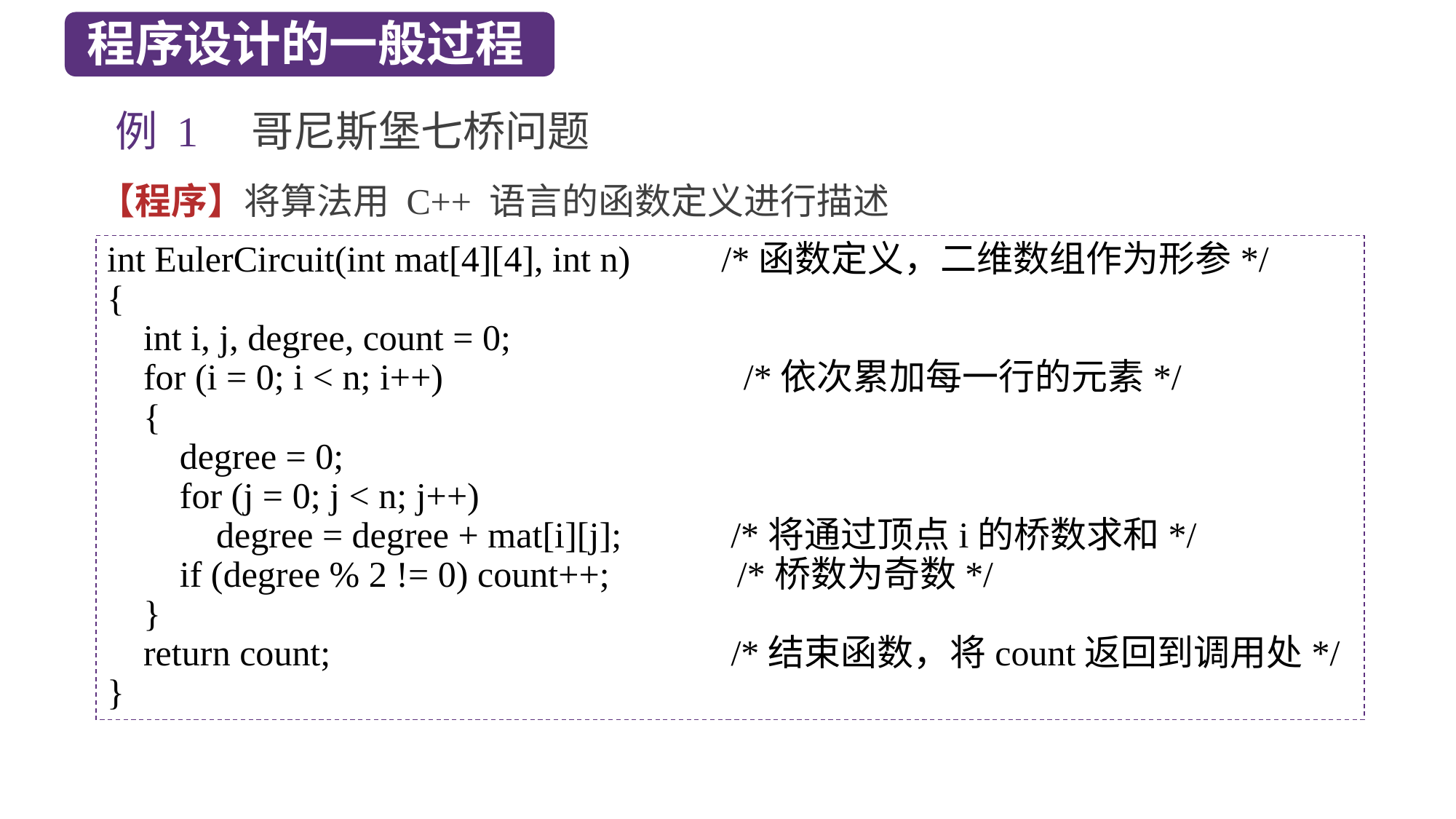

程序设计的一般过程

例 1    哥尼斯堡七桥问题
【程序】将算法用 C++ 语言的函数定义进行描述
int EulerCircuit(int mat[4][4], int n)          /*函数定义，二维数组作为形参*/
{
    int i, j, degree, count = 0;
    for (i = 0; i < n; i++)                                 /*依次累加每一行的元素*/
    {
        degree = 0;
        for (j = 0; j < n; j++)
            degree = degree + mat[i][j];            /*将通过顶点i的桥数求和*/
        if (degree % 2 != 0) count++;              /*桥数为奇数*/
    }
    return count;                                            /*结束函数，将count返回到调用处*/
}